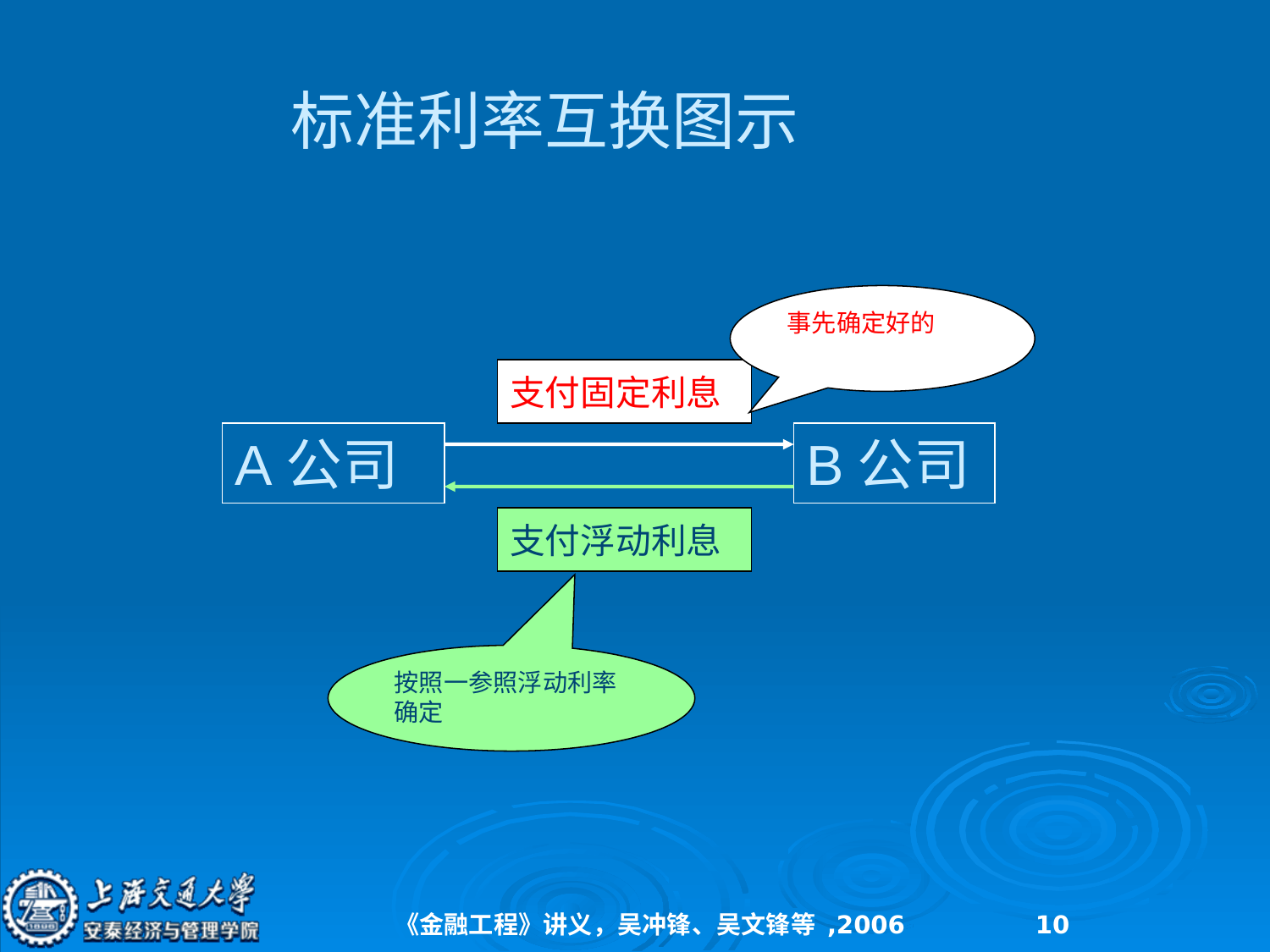

# 标准利率互换图示
事先确定好的
支付固定利息
A公司
B公司

支付浮动利息
按照一参照浮动利率确定